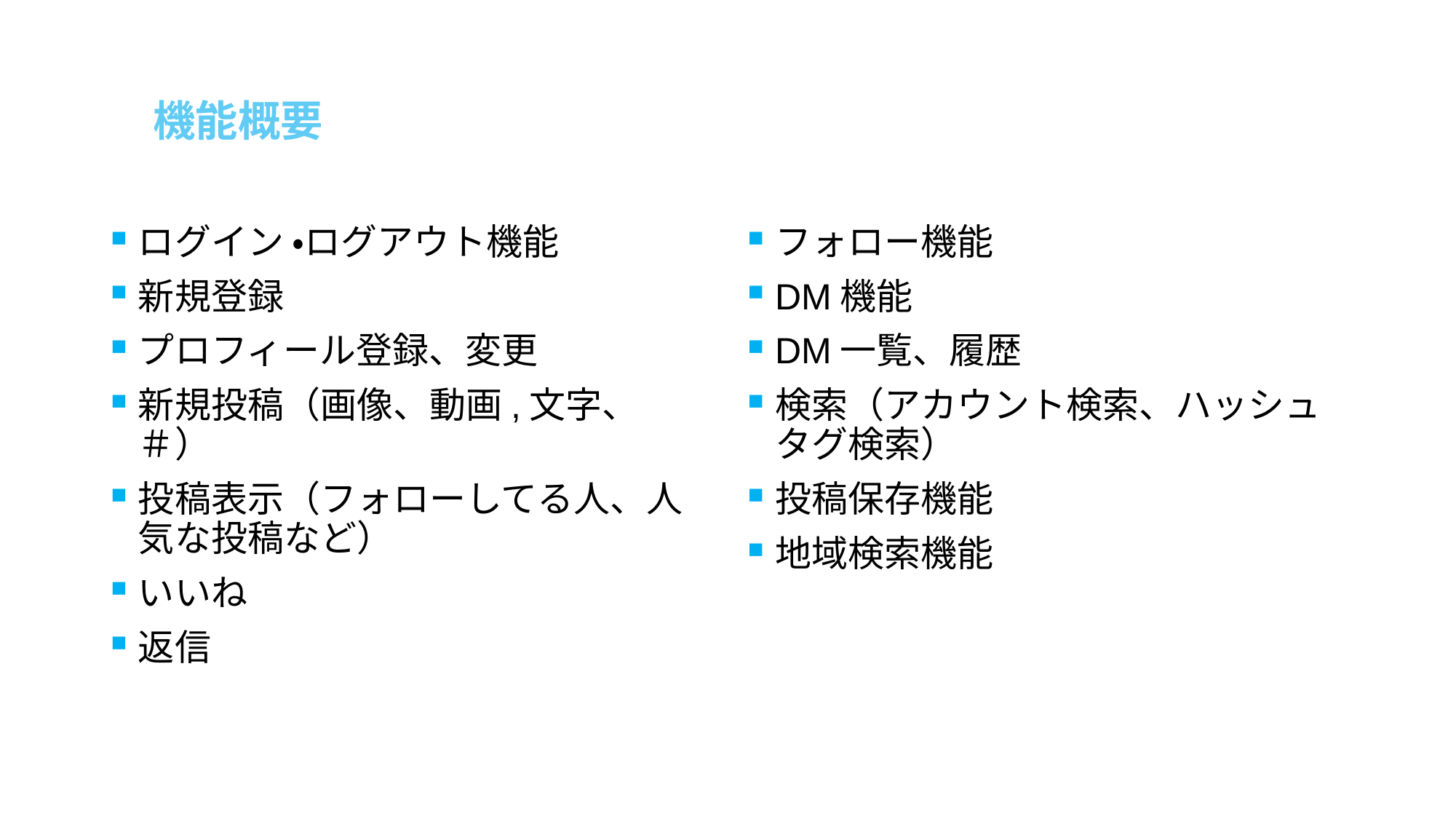

# 機能概要
ログイン ・ログアウト機能
新規登録
プロフィール登録、変更
新規投稿（画像、動画,文字、＃）
投稿表示（フォローしてる人、人気な投稿など）
いいね
返信

フォロー機能
DM機能
DM一覧、履歴
検索（アカウント検索、ハッシュタグ検索）
投稿保存機能
地域検索機能